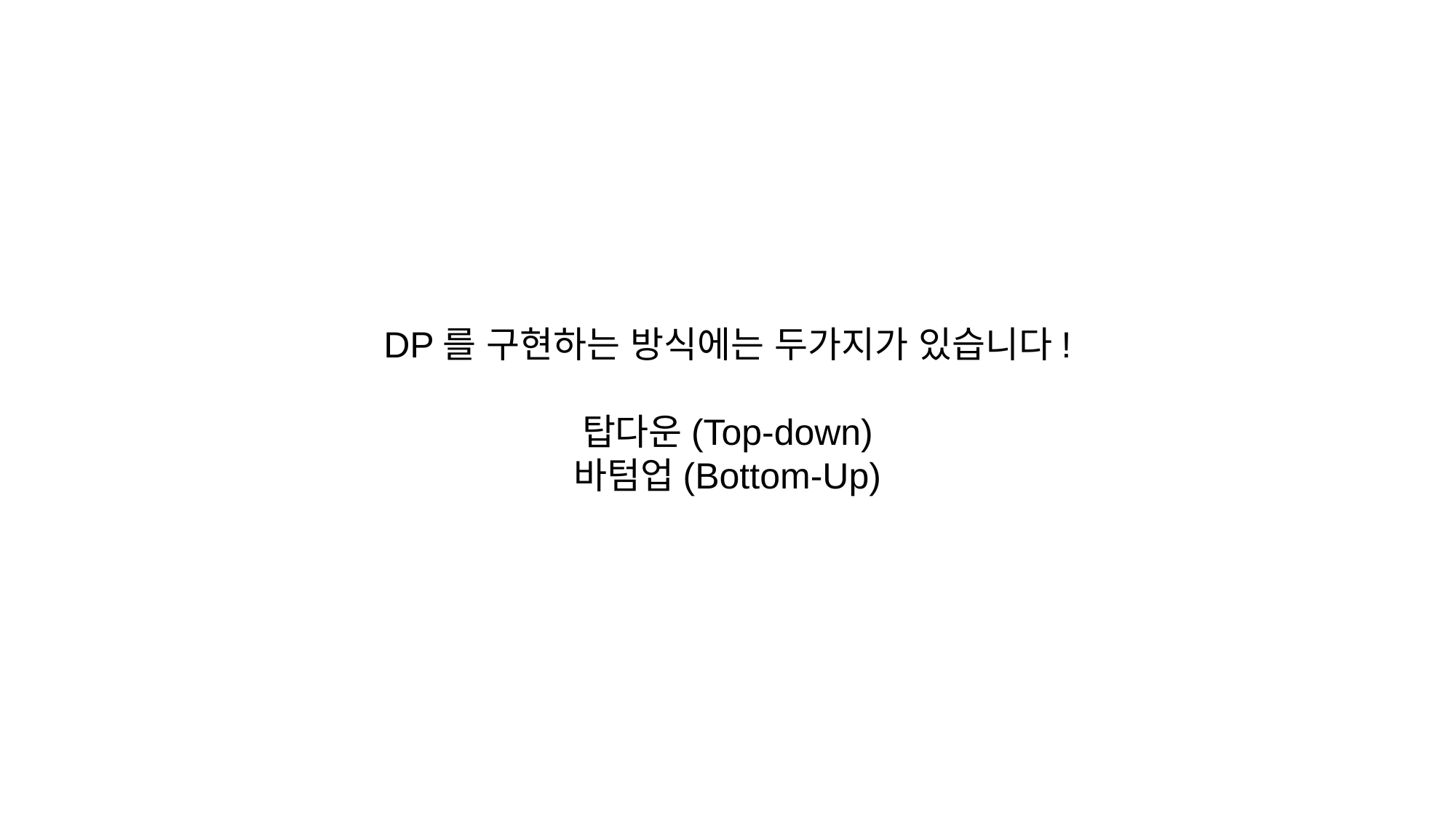

DP를 구현하는 방식에는 두가지가 있습니다!

탑다운(Top-down)
바텀업(Bottom-Up)